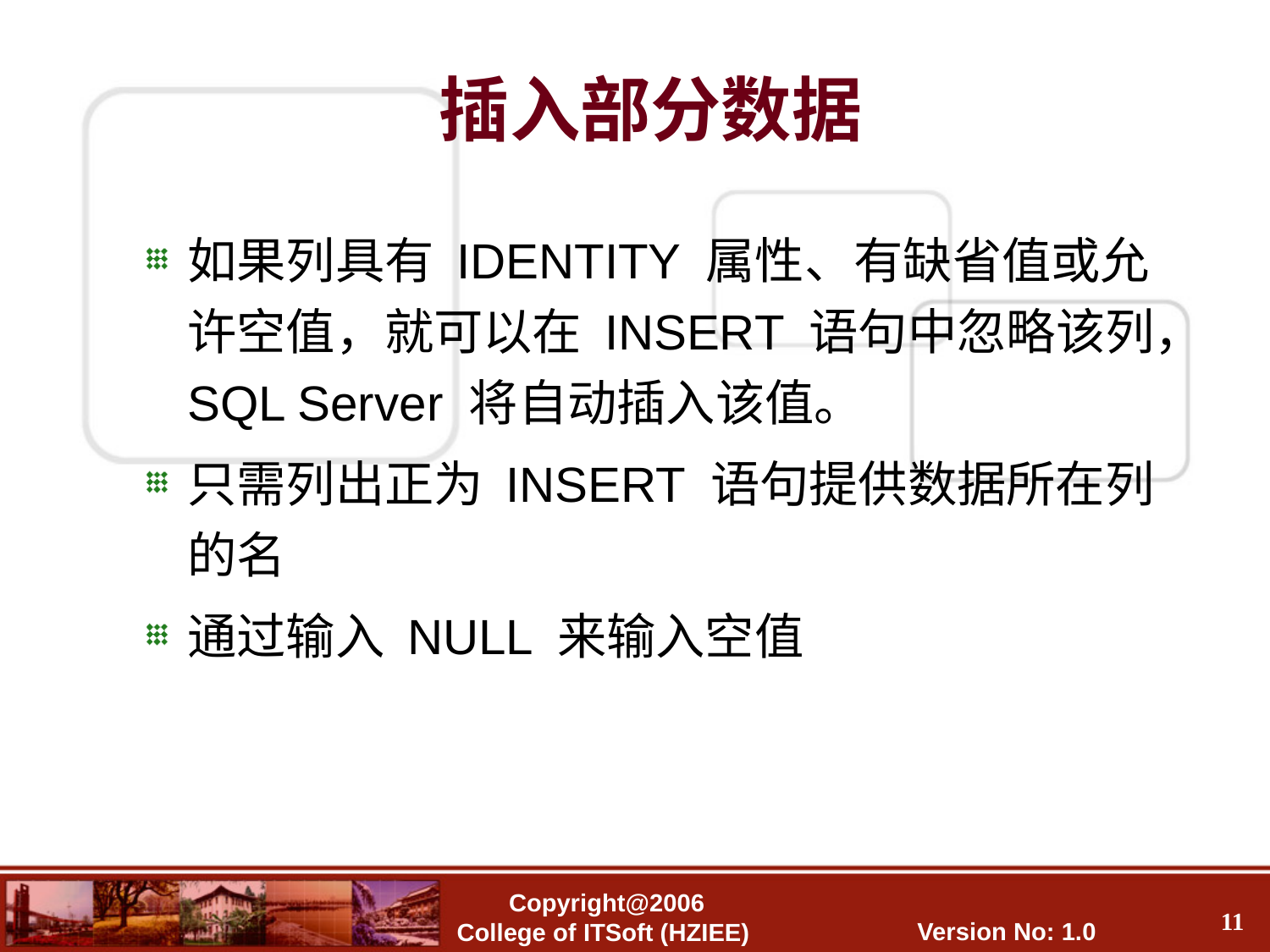

# 插入部分数据
如果列具有 IDENTITY 属性、有缺省值或允许空值，就可以在 INSERT 语句中忽略该列，SQL Server 将自动插入该值。
只需列出正为 INSERT 语句提供数据所在列的名
通过输入 NULL 来输入空值